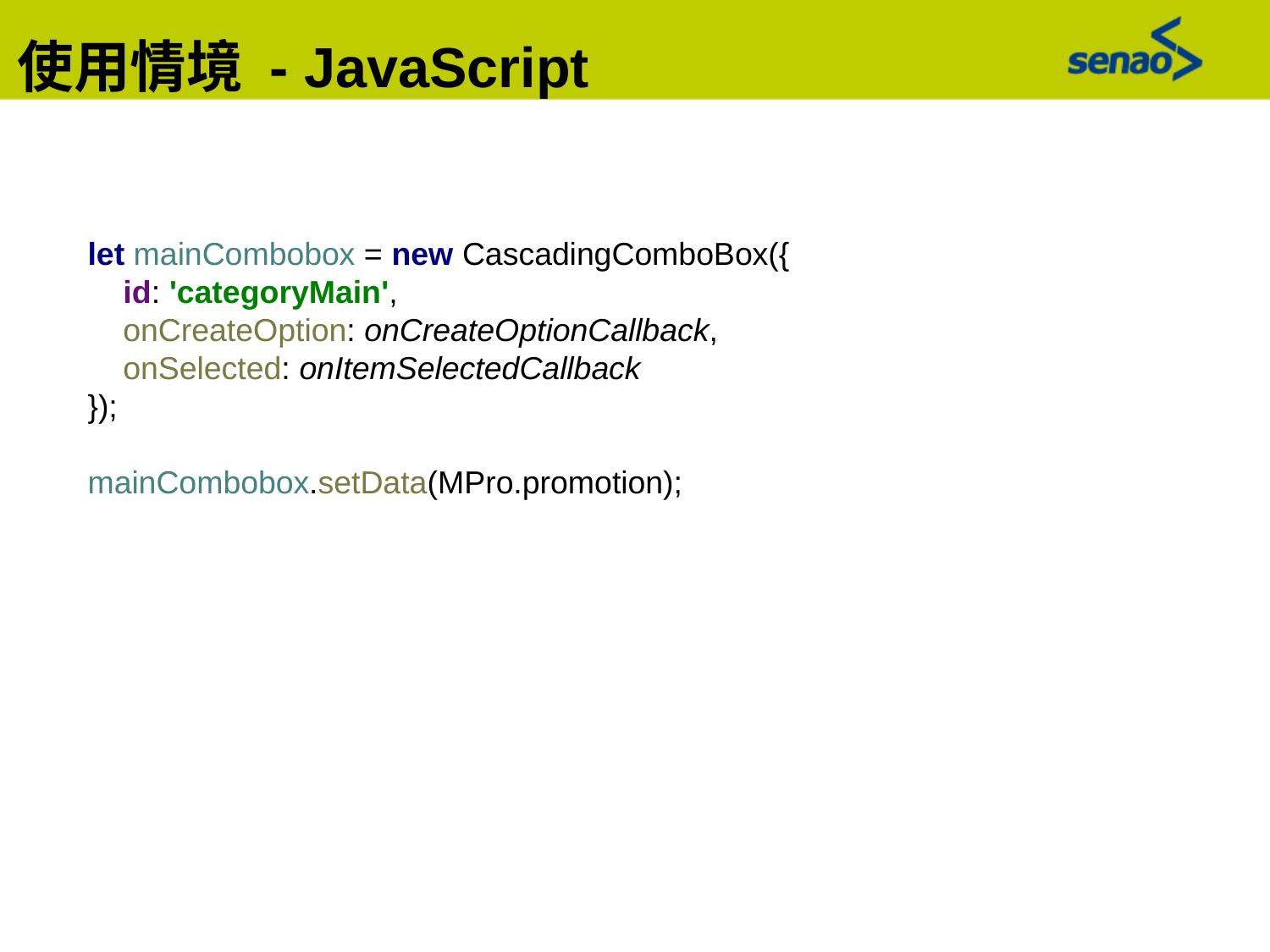

使用情境 - JavaScript
let mainCombobox = new CascadingComboBox({
    id: 'categoryMain',
    onCreateOption: onCreateOptionCallback,
    onSelected: onItemSelectedCallback
});
mainCombobox.setData(MPro.promotion);